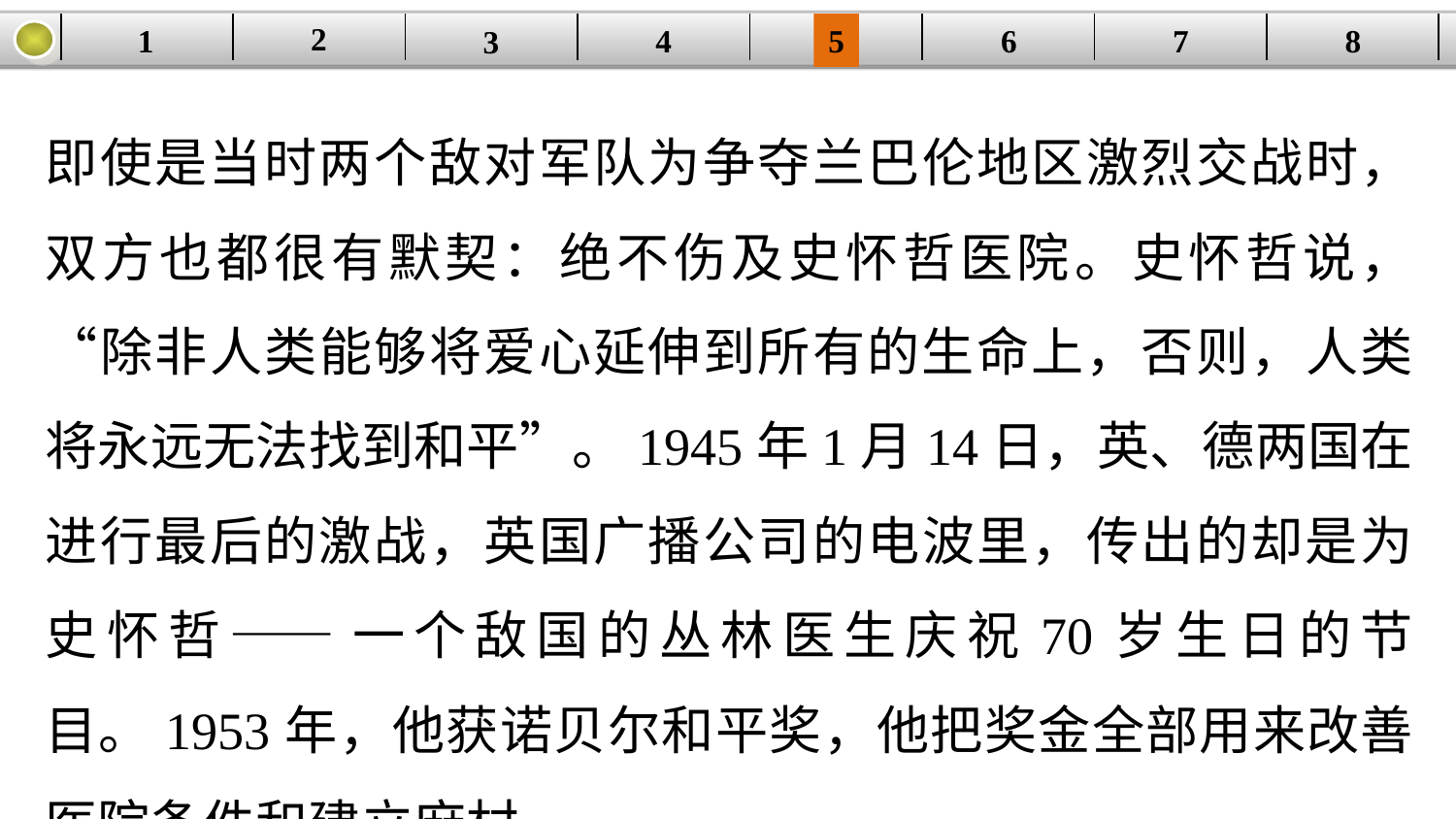

2
1
8
7
6
|  |  |  |  |  |  |  |  |
| --- | --- | --- | --- | --- | --- | --- | --- |
5
4
3

即使是当时两个敌对军队为争夺兰巴伦地区激烈交战时，双方也都很有默契：绝不伤及史怀哲医院。史怀哲说，“除非人类能够将爱心延伸到所有的生命上，否则，人类将永远无法找到和平”。1945年1月14日，英、德两国在进行最后的激战，英国广播公司的电波里，传出的却是为史怀哲——一个敌国的丛林医生庆祝70岁生日的节目。1953年，他获诺贝尔和平奖，他把奖金全部用来改善医院条件和建立麻村。